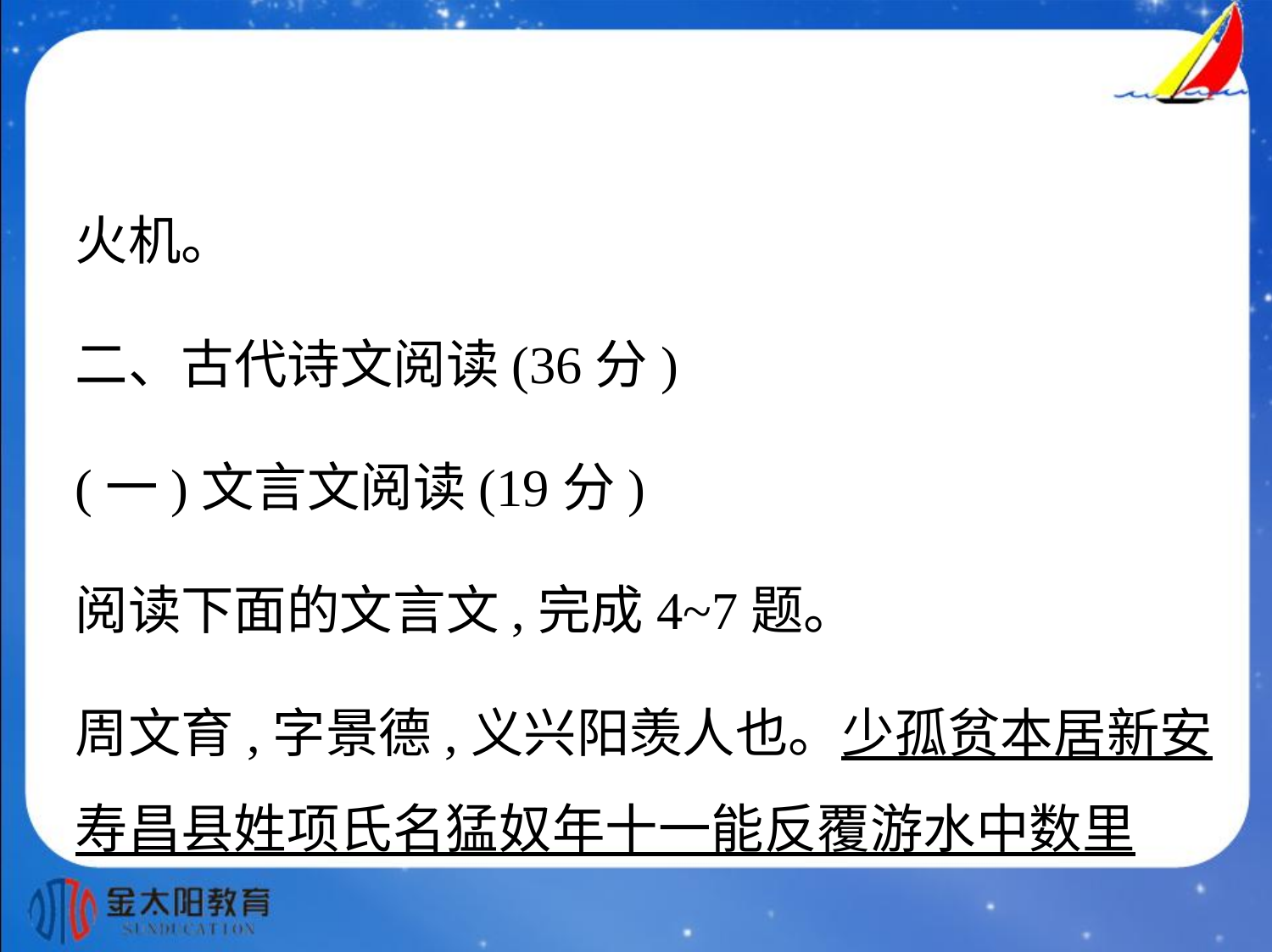

火机。
二、古代诗文阅读(36分)
(一)文言文阅读(19分)
阅读下面的文言文,完成4~7题。
周文育,字景德,义兴阳羡人也。少孤贫本居新安
寿昌县姓项氏名猛奴年十一能反覆游水中数里